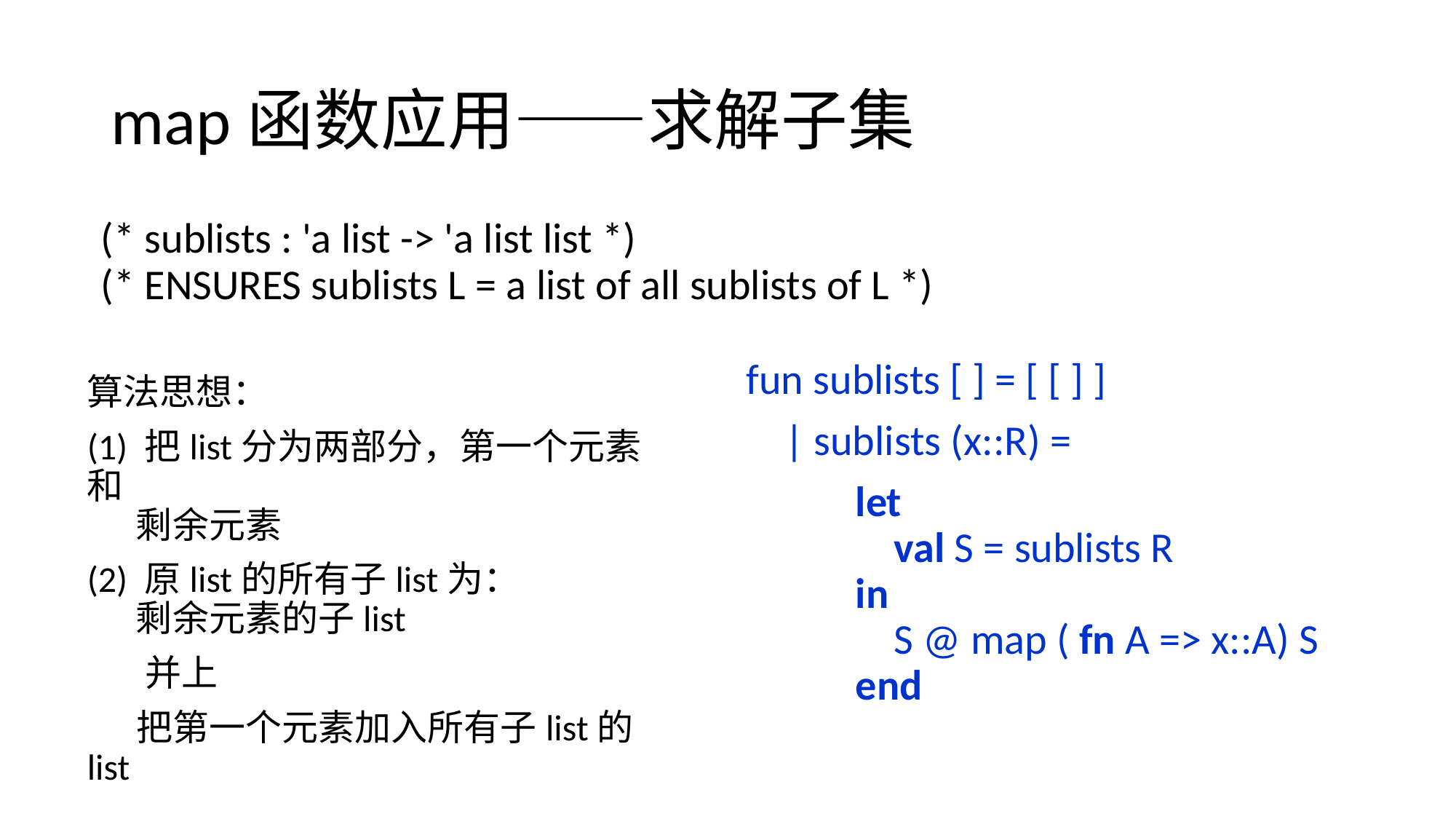

# map函数应用——求解子集
(* sublists : 'a list -> 'a list list *)
(* ENSURES sublists L = a list of all sublists of L *)
fun sublists [ ] = [ [ ] ]
    | sublists (x::R) =
	let
	    val S = sublists R
	in
	    S @ map ( fn A => x::A) S
	end
算法思想：
(1) 把list分为两部分，第一个元素和
      剩余元素
(2) 原list的所有子list为：
      剩余元素的子list
      并上
     把第一个元素加入所有子list的list